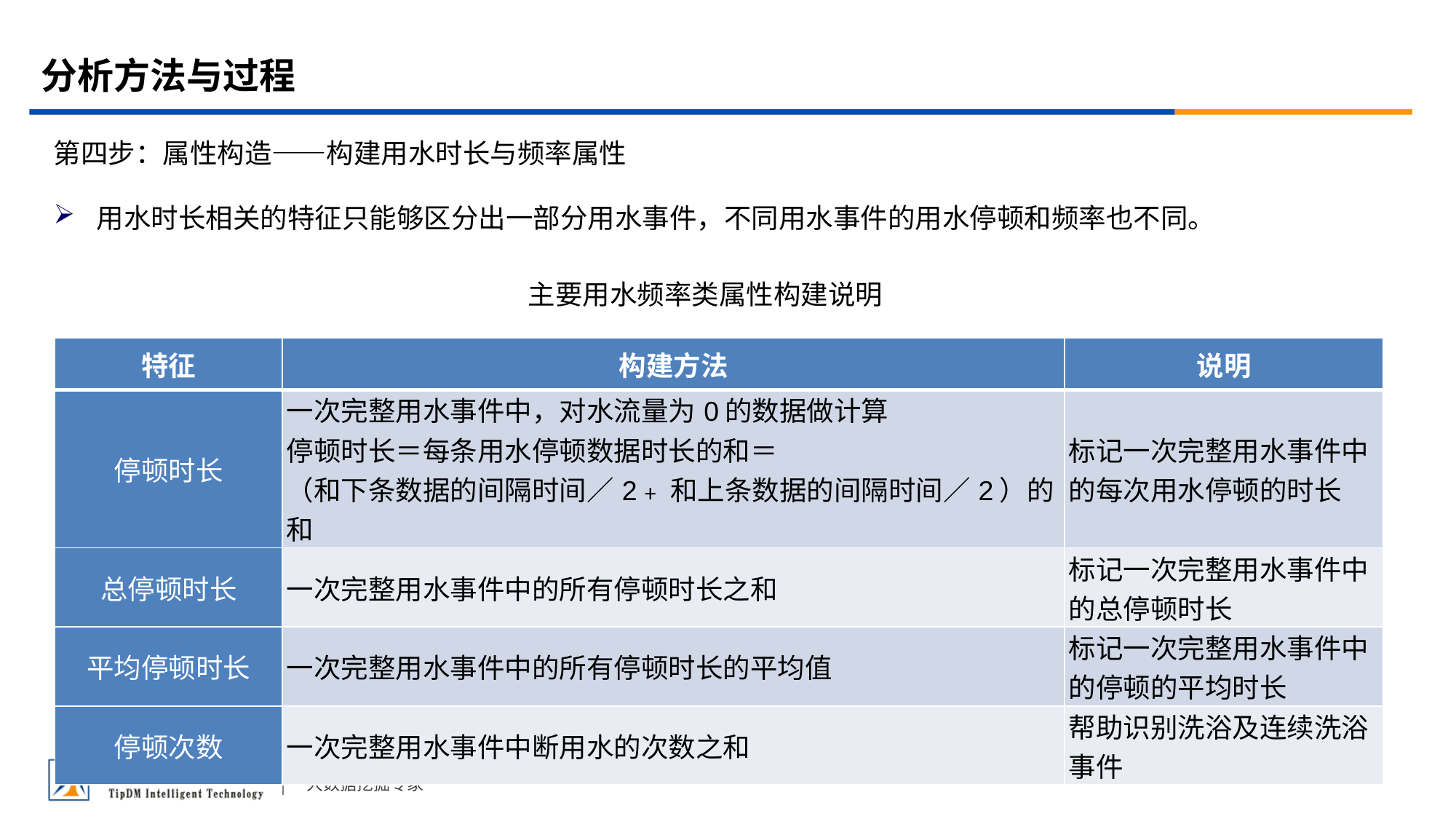

# 分析方法与过程
第四步：属性构造——构建用水时长与频率属性
用水时长相关的特征只能够区分出一部分用水事件，不同用水事件的用水停顿和频率也不同。

主要用水频率类属性构建说明
| 特征 | 构建方法 | 说明 |
| --- | --- | --- |
| 停顿时长 | 一次完整用水事件中，对水流量为0的数据做计算 停顿时长＝每条用水停顿数据时长的和＝ （和下条数据的间隔时间／2﹢和上条数据的间隔时间／2）的和 | 标记一次完整用水事件中的每次用水停顿的时长 |
| 总停顿时长 | 一次完整用水事件中的所有停顿时长之和 | 标记一次完整用水事件中的总停顿时长 |
| 平均停顿时长 | 一次完整用水事件中的所有停顿时长的平均值 | 标记一次完整用水事件中的停顿的平均时长 |
| 停顿次数 | 一次完整用水事件中断用水的次数之和 | 帮助识别洗浴及连续洗浴事件 |